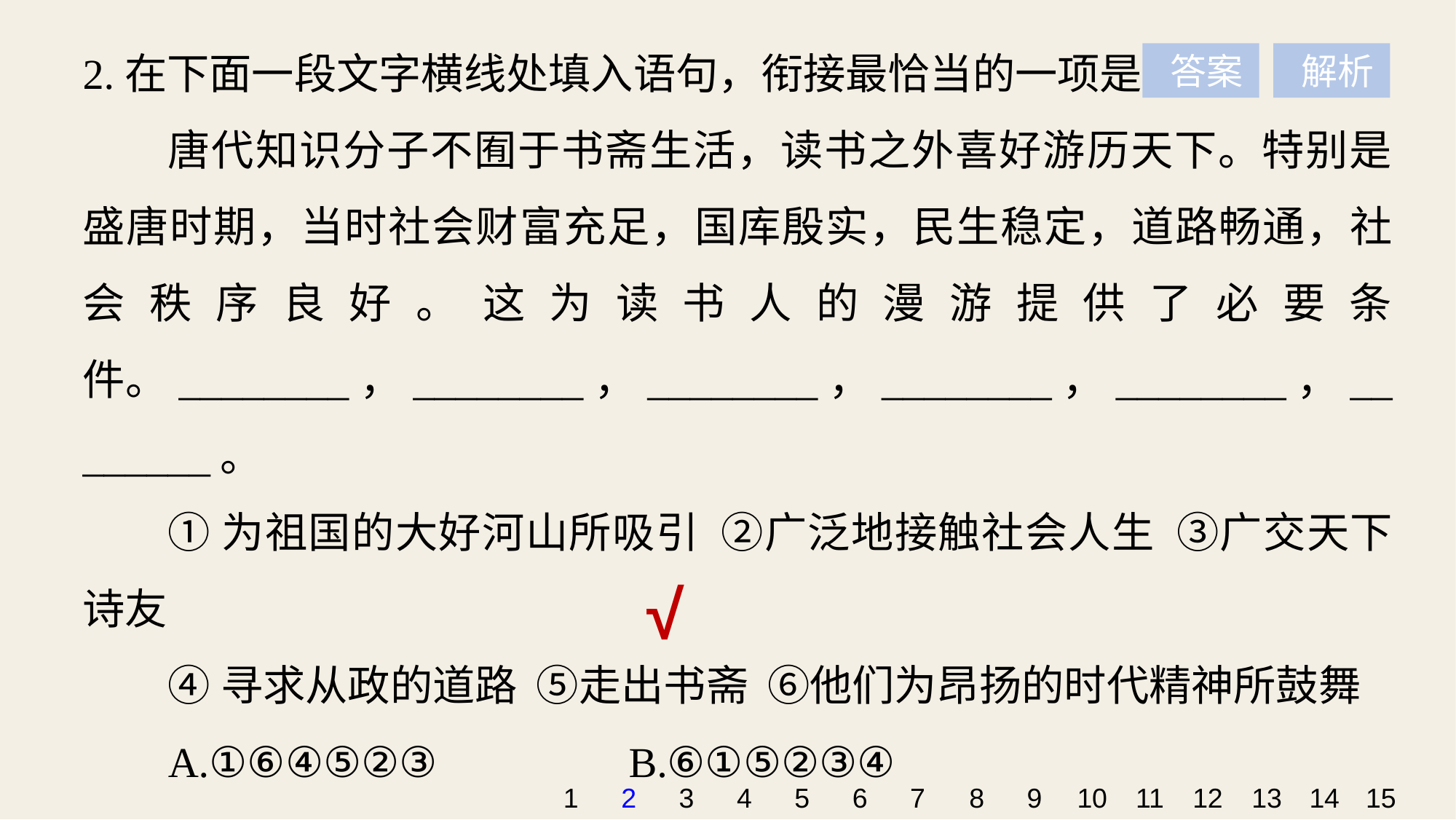

2.在下面一段文字横线处填入语句，衔接最恰当的一项是
唐代知识分子不囿于书斋生活，读书之外喜好游历天下。特别是盛唐时期，当时社会财富充足，国库殷实，民生稳定，道路畅通，社会秩序良好。这为读书人的漫游提供了必要条件。________，________，________，________，________，________。
①为祖国的大好河山所吸引  ②广泛地接触社会人生  ③广交天下诗友
④寻求从政的道路  ⑤走出书斋  ⑥他们为昂扬的时代精神所鼓舞
A.①⑥④⑤②③  		B.⑥①⑤②③④
C.⑥③①⑤④②  		D.⑥①⑤④③②
 答案
 解析
√
1
2
3
4
5
6
7
8
9
10
11
12
13
14
15